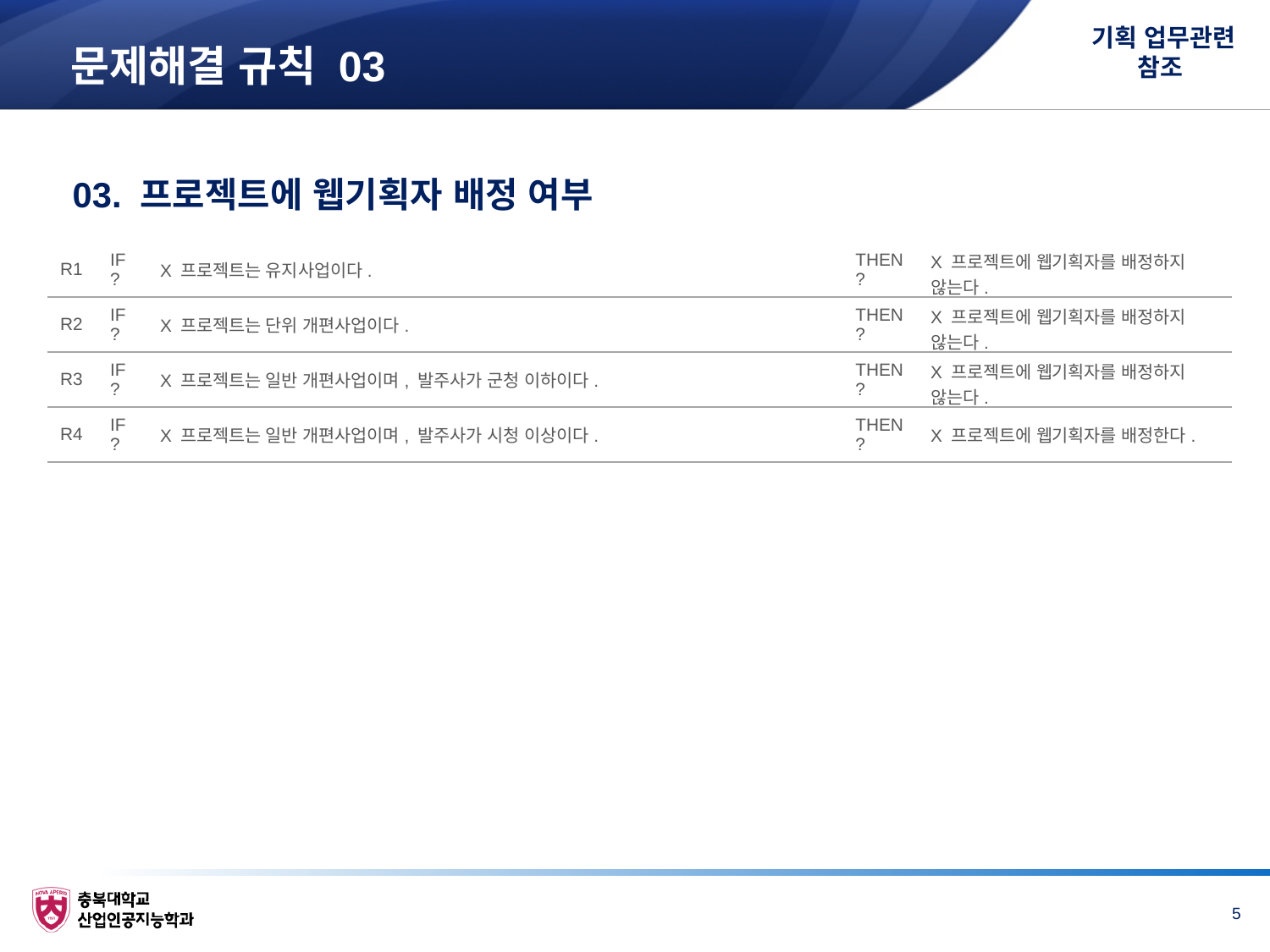

기획 업무관련 참조
# 문제해결 규칙 03
03. 프로젝트에 웹기획자 배정 여부
| R1 | IF? | X 프로젝트는 유지사업이다. | THEN? | X 프로젝트에 웹기획자를 배정하지 않는다. |
| --- | --- | --- | --- | --- |
| R2 | IF? | X 프로젝트는 단위 개편사업이다. | THEN? | X 프로젝트에 웹기획자를 배정하지 않는다. |
| R3 | IF? | X 프로젝트는 일반 개편사업이며, 발주사가 군청 이하이다. | THEN? | X 프로젝트에 웹기획자를 배정하지 않는다. |
| R4 | IF? | X 프로젝트는 일반 개편사업이며, 발주사가 시청 이상이다. | THEN? | X 프로젝트에 웹기획자를 배정한다. |